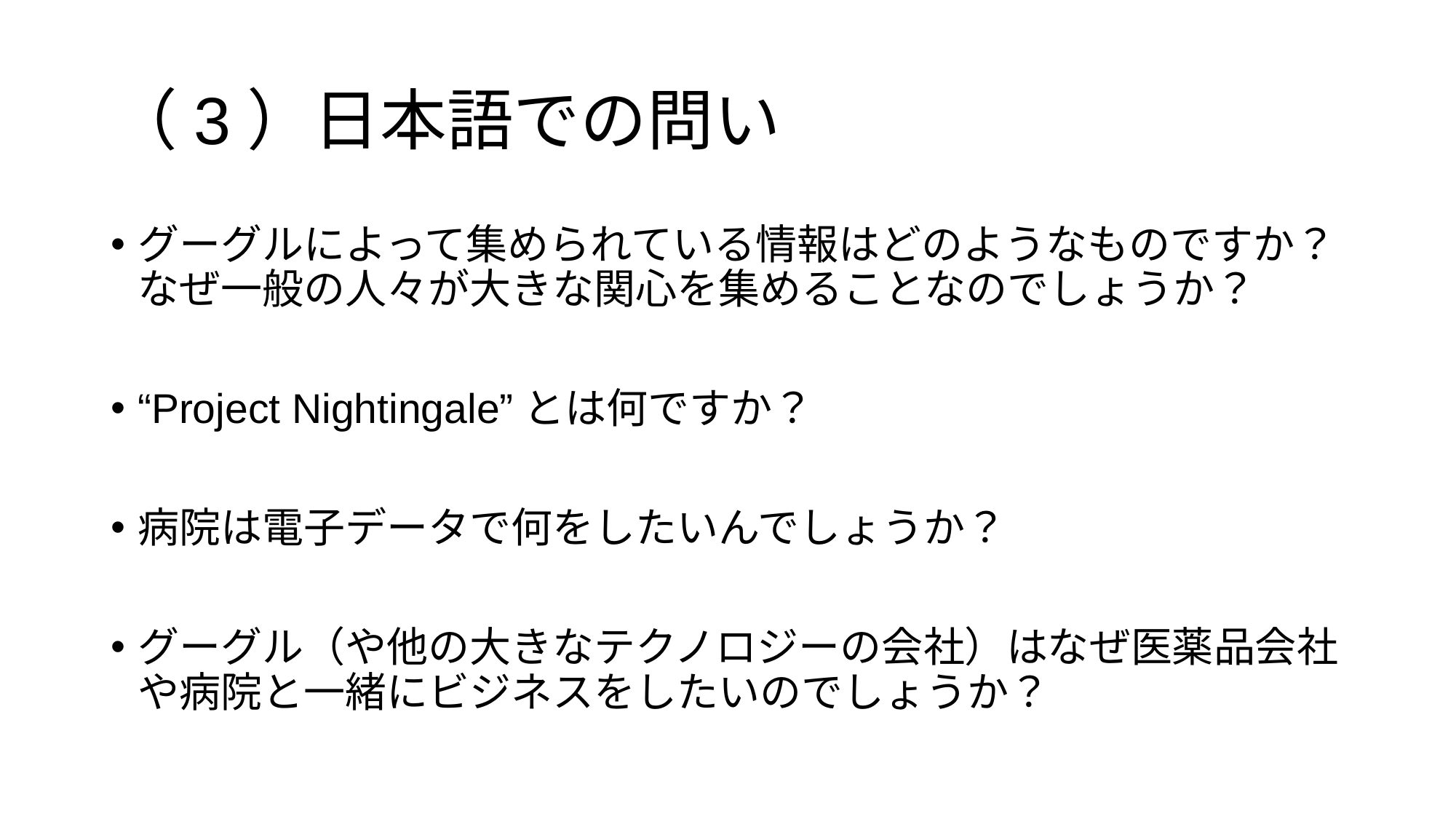

# （3）日本語での問い
グーグルによって集められている情報はどのようなものですか？なぜ一般の人々が大きな関心を集めることなのでしょうか？

“Project Nightingale”とは何ですか？

病院は電子データで何をしたいんでしょうか？

グーグル（や他の大きなテクノロジーの会社）はなぜ医薬品会社や病院と一緒にビジネスをしたいのでしょうか？